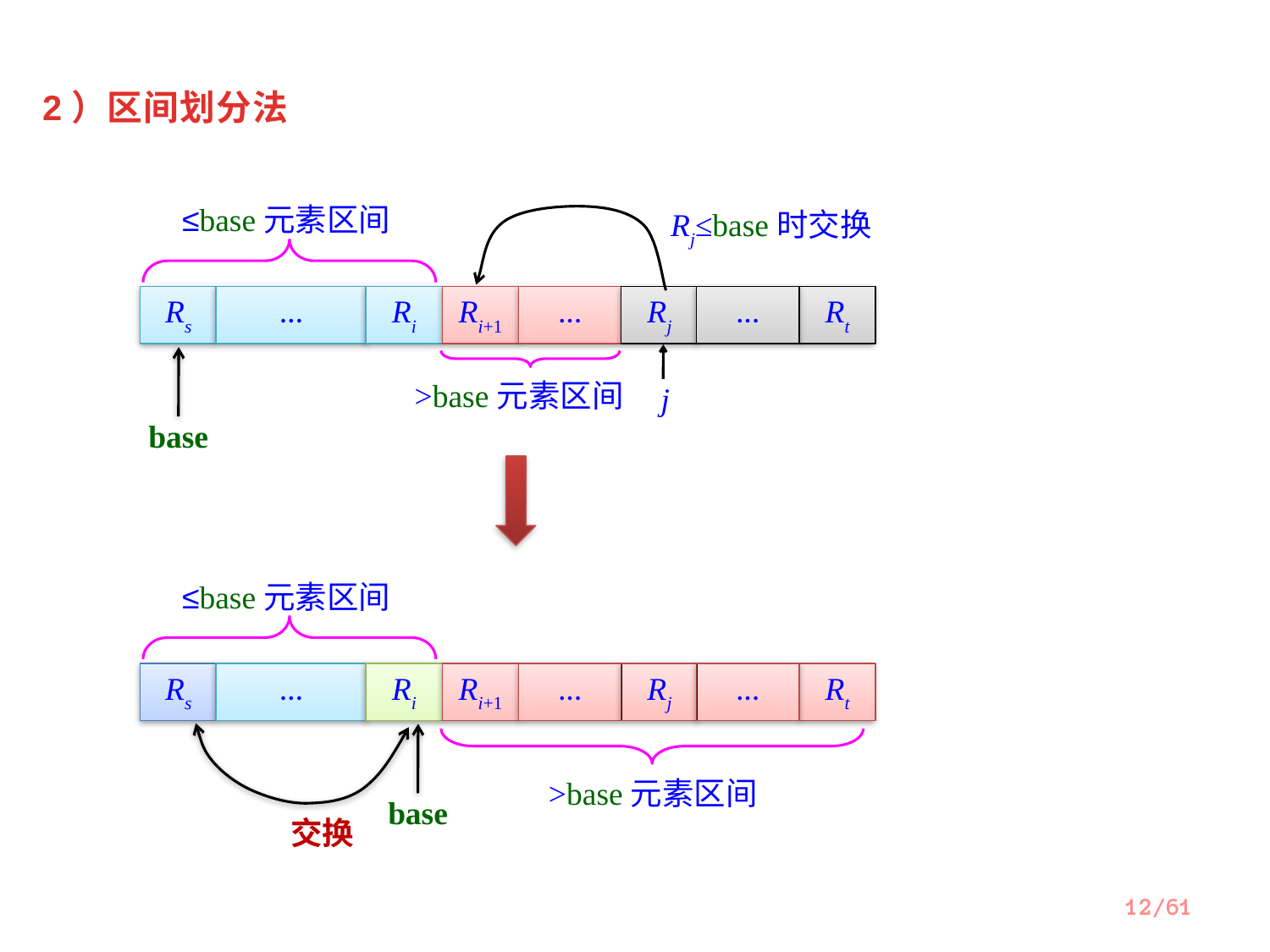

2）区间划分法

Rj≤base时交换
≤base元素区间

Rs
…
Ri
Ri+1
…
Rj
…
Rt

>base元素区间
j
base

≤base元素区间
Rs
…
Ri
Ri+1
…
Rj
…
Rt

>base元素区间
base
交换
12/61